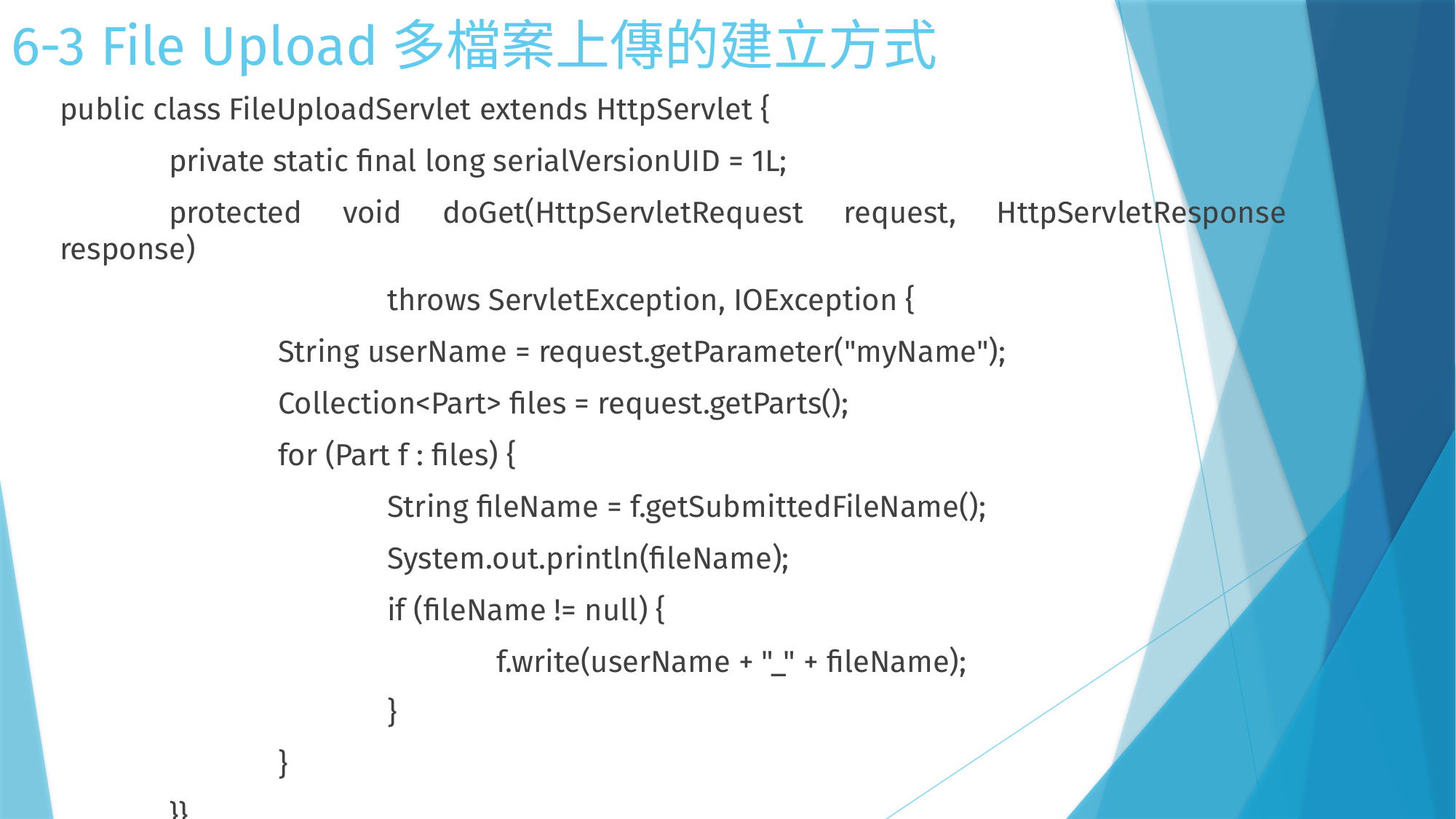

# 6-3 File Upload多檔案上傳的建立方式
public class FileUploadServlet extends HttpServlet {
	private static final long serialVersionUID = 1L;
	protected void doGet(HttpServletRequest request, HttpServletResponse response)
			throws ServletException, IOException {
		String userName = request.getParameter("myName");
		Collection<Part> files = request.getParts();
		for (Part f : files) {
			String fileName = f.getSubmittedFileName();
			System.out.println(fileName);
			if (fileName != null) {
				f.write(userName + "_" + fileName);
			}
		}
	}}